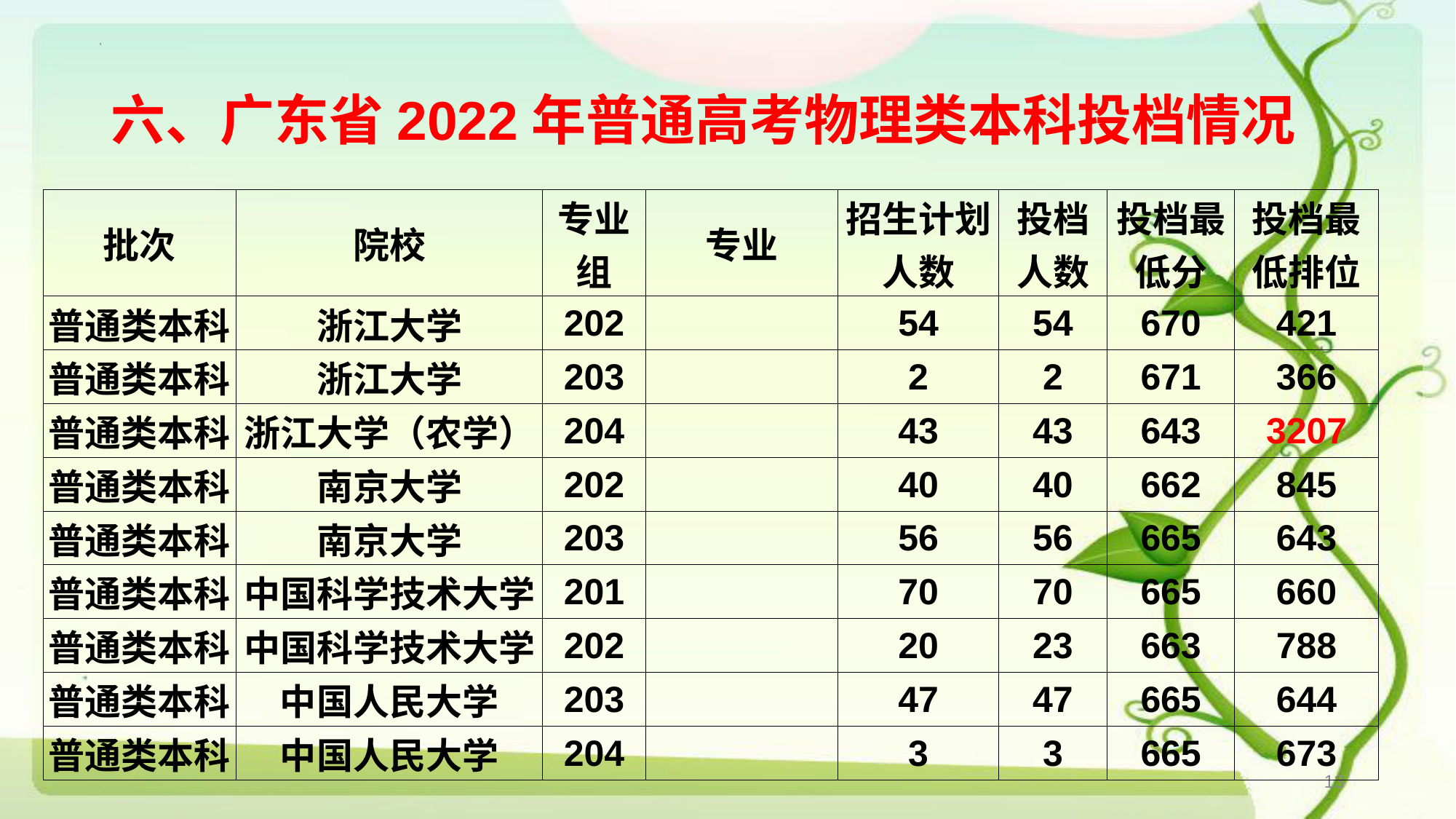

# 六、广东省2022年普通高考物理类本科投档情况
| 批次 | 院校 | 专业组 | 专业 | 招生计划人数 | 投档人数 | 投档最低分 | 投档最低排位 |
| --- | --- | --- | --- | --- | --- | --- | --- |
| 普通类本科 | 浙江大学 | 202 |  | 54 | 54 | 670 | 421 |
| 普通类本科 | 浙江大学 | 203 |  | 2 | 2 | 671 | 366 |
| 普通类本科 | 浙江大学（农学） | 204 |  | 43 | 43 | 643 | 3207 |
| 普通类本科 | 南京大学 | 202 |  | 40 | 40 | 662 | 845 |
| 普通类本科 | 南京大学 | 203 |  | 56 | 56 | 665 | 643 |
| 普通类本科 | 中国科学技术大学 | 201 |  | 70 | 70 | 665 | 660 |
| 普通类本科 | 中国科学技术大学 | 202 |  | 20 | 23 | 663 | 788 |
| 普通类本科 | 中国人民大学 | 203 |  | 47 | 47 | 665 | 644 |
| 普通类本科 | 中国人民大学 | 204 |  | 3 | 3 | 665 | 673 |
13